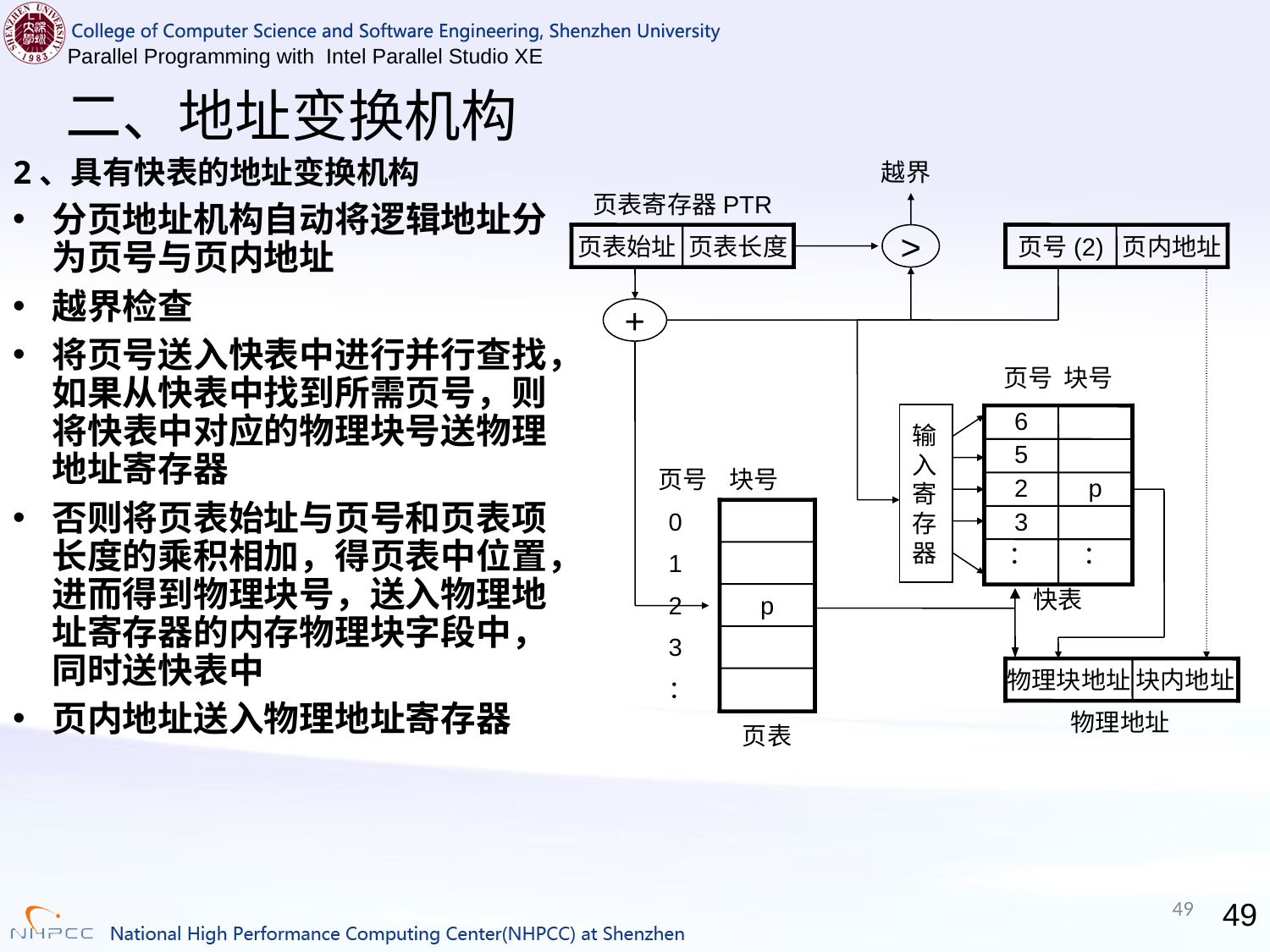

# 二、地址变换机构
2、具有快表的地址变换机构
分页地址机构自动将逻辑地址分为页号与页内地址
越界检查
将页号送入快表中进行并行查找，如果从快表中找到所需页号，则将快表中对应的物理块号送物理地址寄存器
否则将页表始址与页号和页表项长度的乘积相加，得页表中位置，进而得到物理块号，送入物理地址寄存器的内存物理块字段中，同时送快表中
页内地址送入物理地址寄存器
越界

>

页表寄存器PTR
页表始址

页表长度

页号(2)

页内地址

+

页号  块号
6

5

2

p
3

：

：

快表
输入寄存器

页号    块号
0
1
2
3
：

p

页表

物理块地址

块内地址

物理地址
49
49